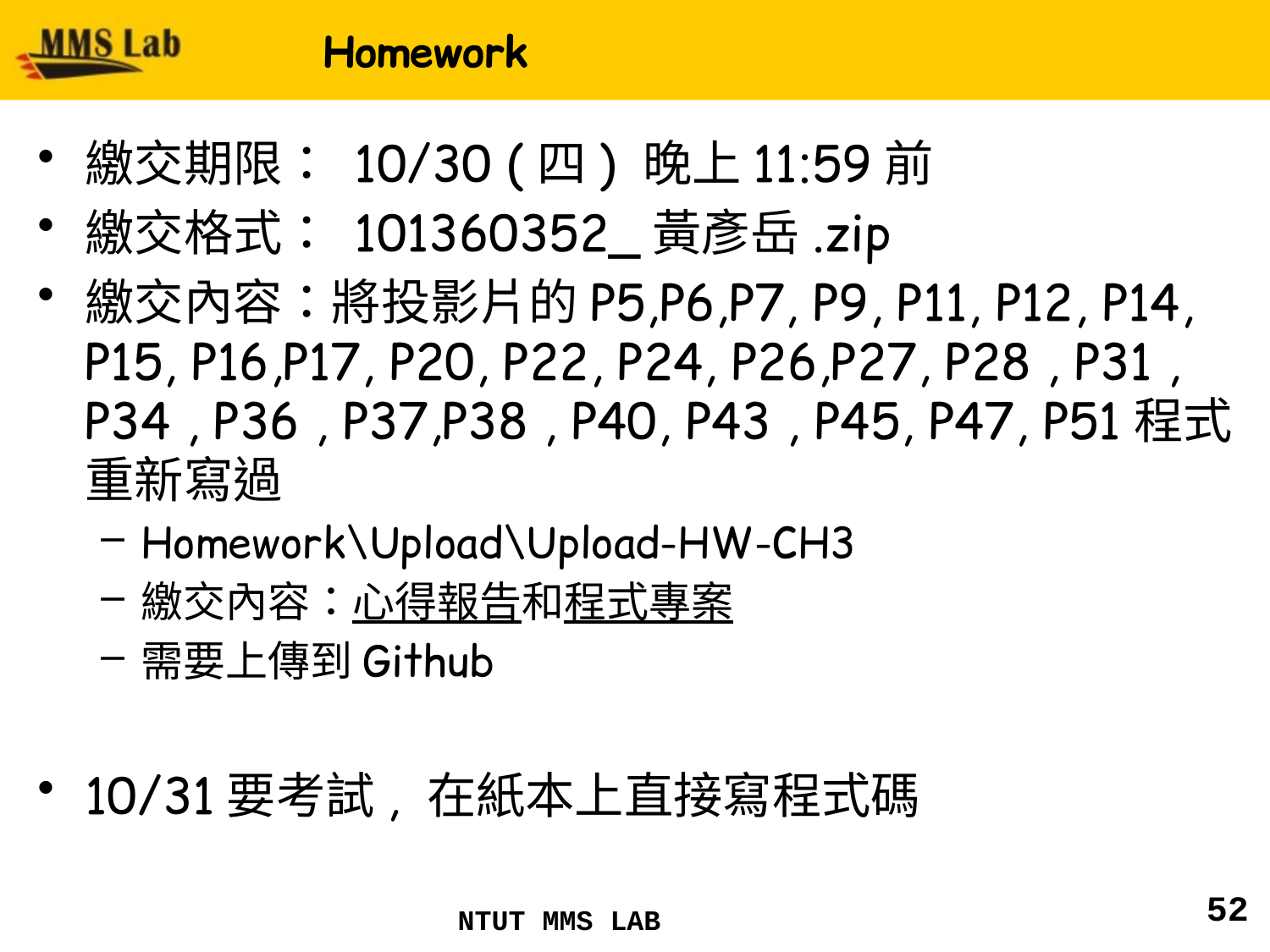

# Homework
繳交期限： 10/30 (四) 晚上11:59前
繳交格式： 101360352_黃彥岳.zip
繳交內容：將投影片的P5,P6,P7, P9, P11, P12, P14, P15, P16,P17, P20, P22, P24, P26,P27, P28 , P31 , P34 , P36 , P37,P38 , P40, P43 , P45, P47, P51程式重新寫過
Homework\Upload\Upload-HW-CH3
繳交內容：心得報告和程式專案
需要上傳到Github

10/31要考試, 在紙本上直接寫程式碼
52
NTUT MMS LAB